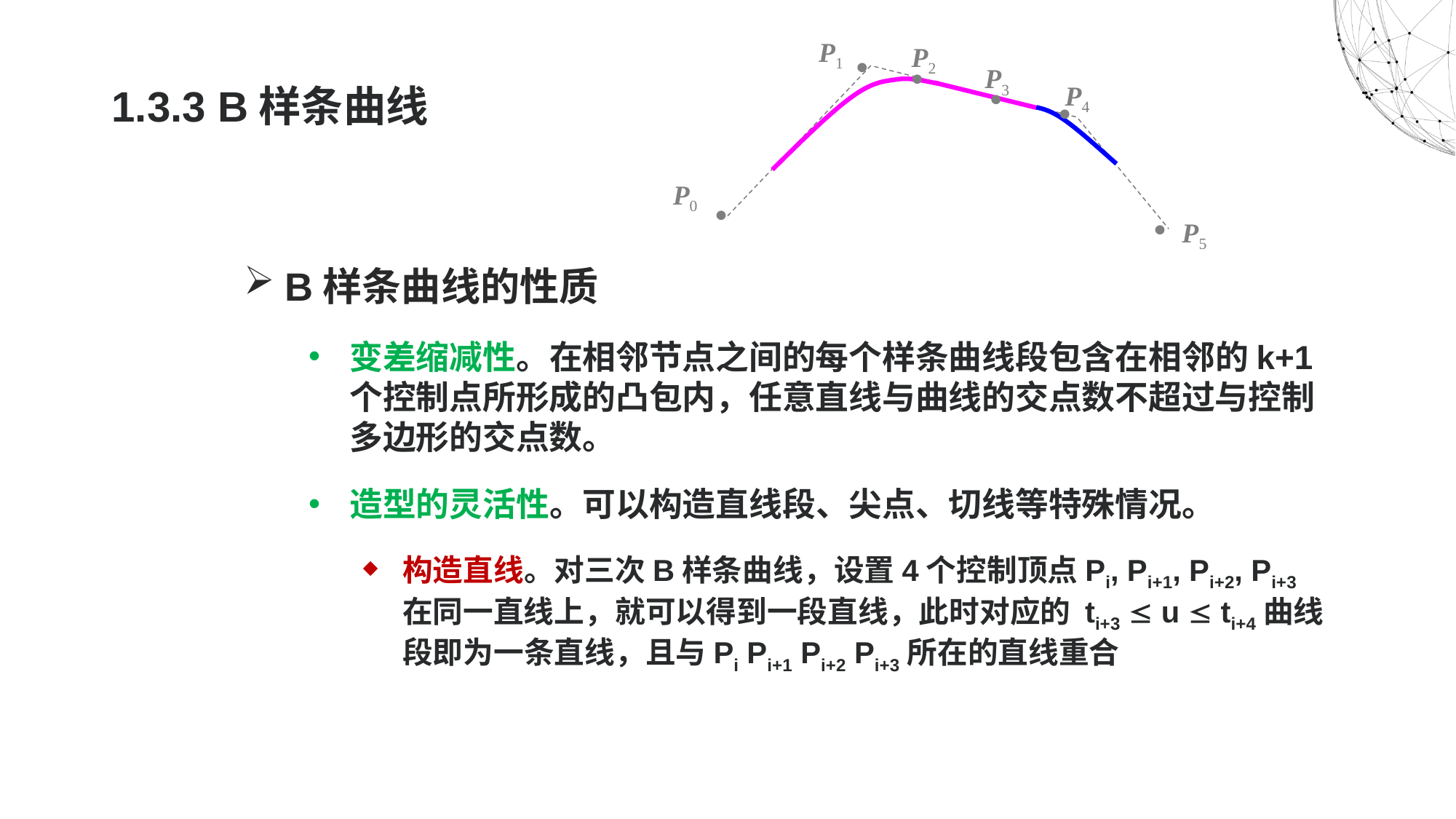

P1
•
P2
•
# 1.3.3 B样条曲线
P3
•

P4
•

P0
•
•
P5
B样条曲线的性质
变差缩减性。在相邻节点之间的每个样条曲线段包含在相邻的k+1个控制点所形成的凸包内，任意直线与曲线的交点数不超过与控制多边形的交点数。
造型的灵活性。可以构造直线段、尖点、切线等特殊情况。
构造直线。对三次B样条曲线，设置4个控制顶点Pi, Pi+1, Pi+2, Pi+3在同一直线上，就可以得到一段直线，此时对应的 ti+3 ≤ u ≤ ti+4曲线段即为一条直线，且与Pi Pi+1 Pi+2 Pi+3所在的直线重合